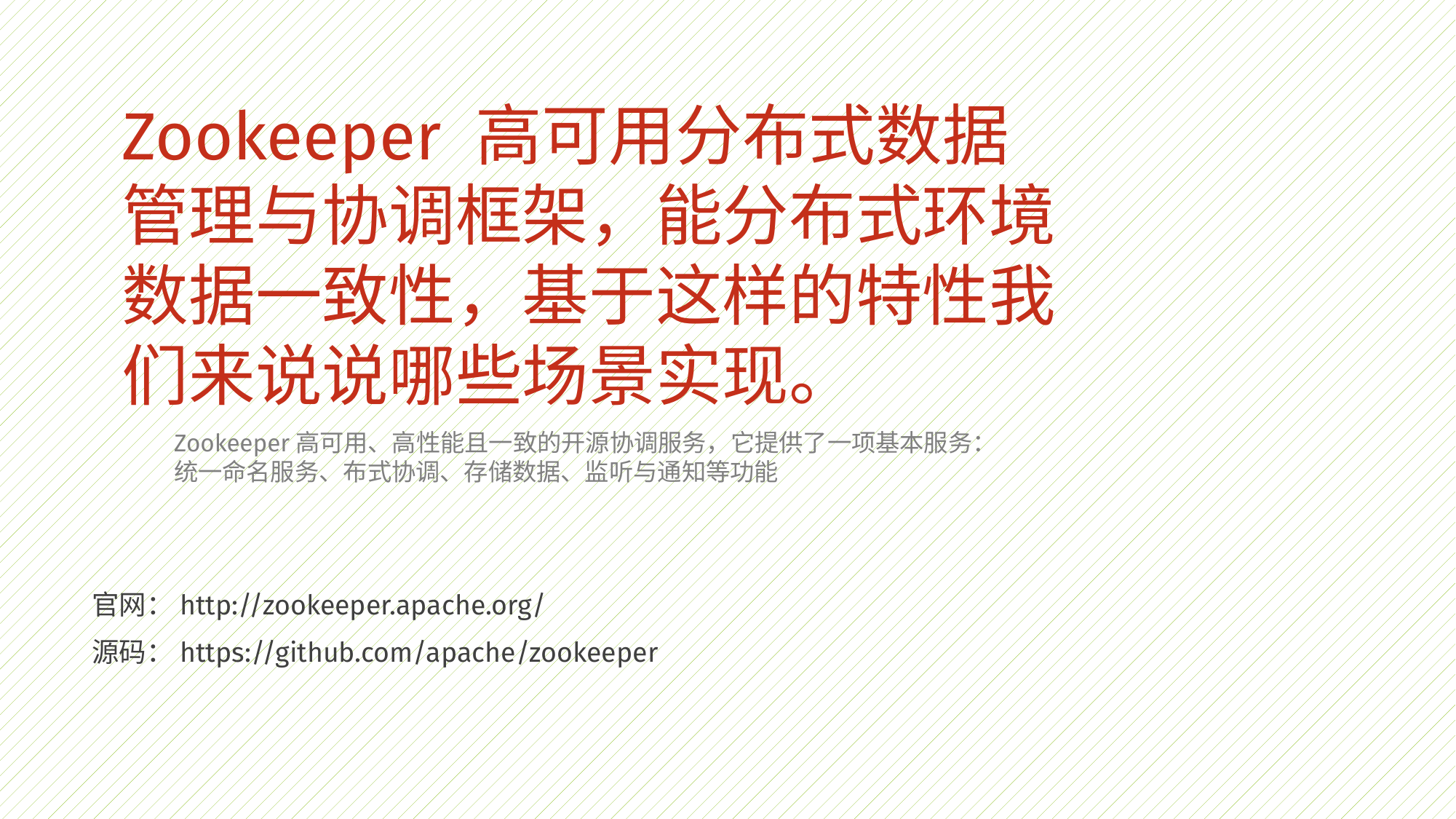

# Zookeeper 高可用分布式数据管理与协调框架，能分布式环境数据一致性，基于这样的特性我们来说说哪些场景实现。
Zookeeper高可用、高性能且一致的开源协调服务，它提供了一项基本服务：统一命名服务、布式协调、存储数据、监听与通知等功能
官网：http://zookeeper.apache.org/
源码：https://github.com/apache/zookeeper